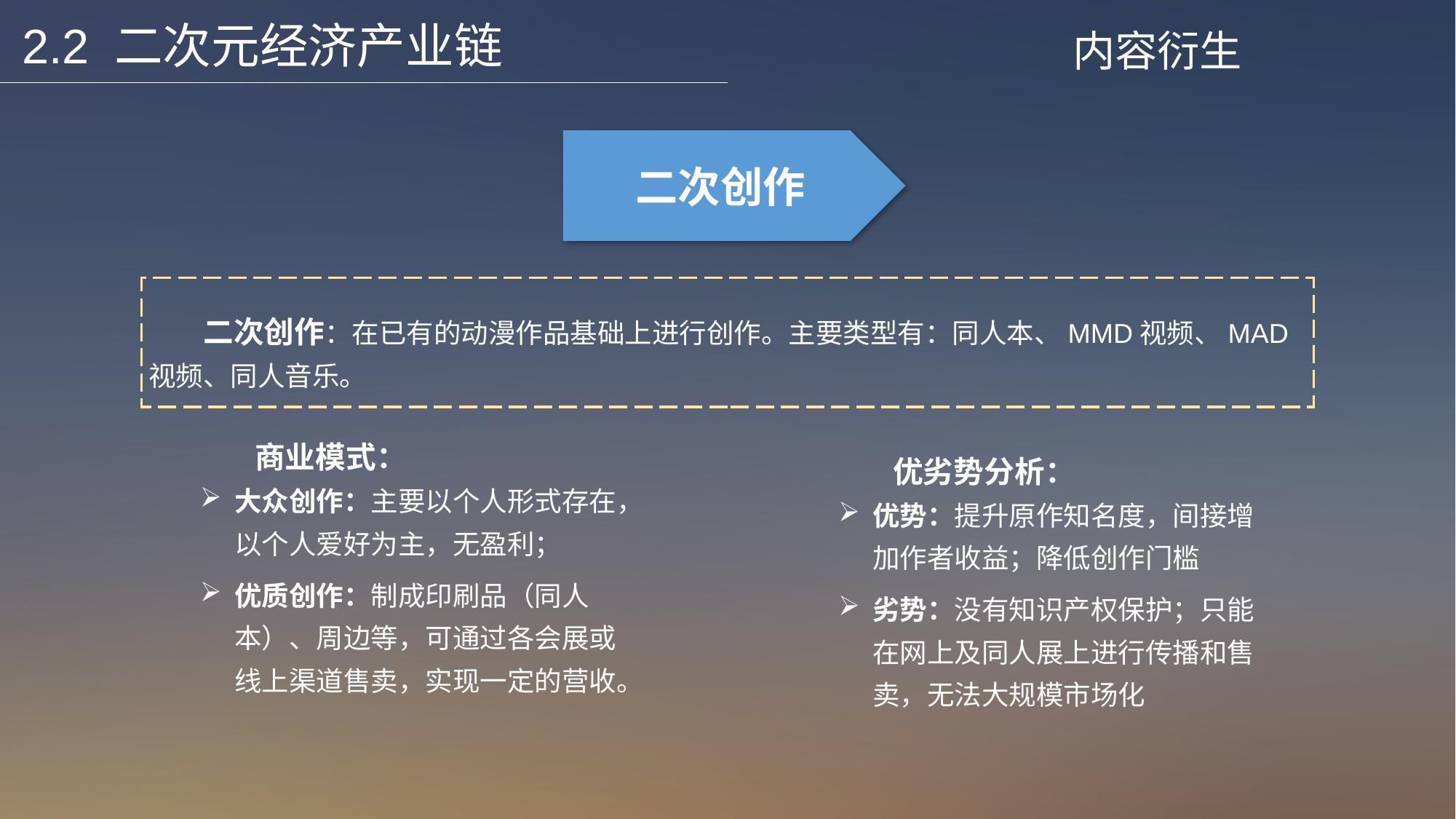

2.2 二次元经济产业链
内容衍生
二次创作

二次创作：在已有的动漫作品基础上进行创作。主要类型有：同人本、MMD视频、MAD视频、同人音乐。
商业模式：
大众创作：主要以个人形式存在，以个人爱好为主，无盈利；
优质创作：制成印刷品（同人本）、周边等，可通过各会展或线上渠道售卖，实现一定的营收。
优劣势分析：
优势：提升原作知名度，间接增加作者收益；降低创作门槛
劣势：没有知识产权保护；只能在网上及同人展上进行传播和售卖，无法大规模市场化